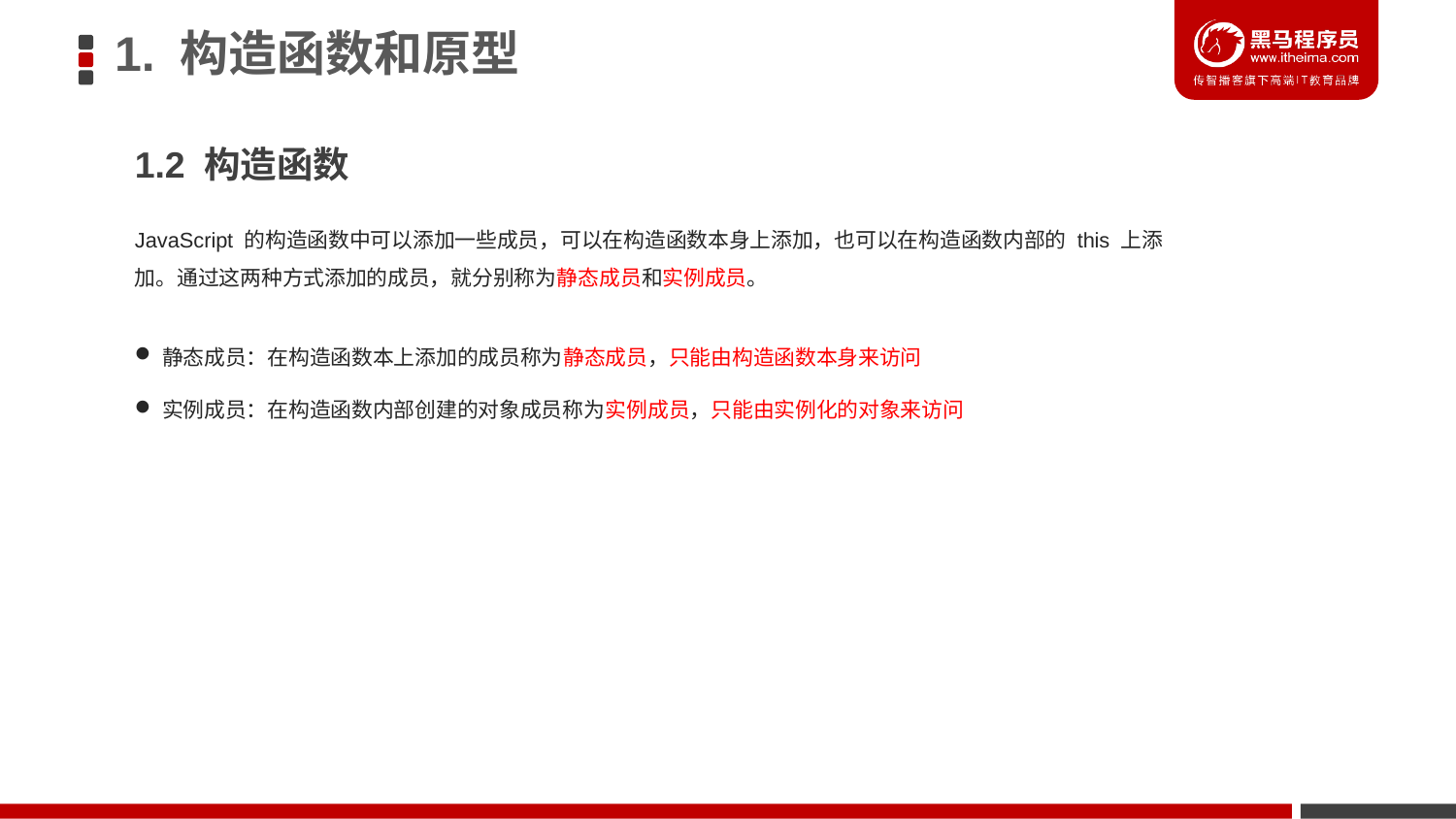

# 1. 构造函数和原型
1.2 构造函数
JavaScript 的构造函数中可以添加一些成员，可以在构造函数本身上添加，也可以在构造函数内部的 this 上添加。通过这两种方式添加的成员，就分别称为静态成员和实例成员。
静态成员：在构造函数本上添加的成员称为静态成员，只能由构造函数本身来访问
实例成员：在构造函数内部创建的对象成员称为实例成员，只能由实例化的对象来访问